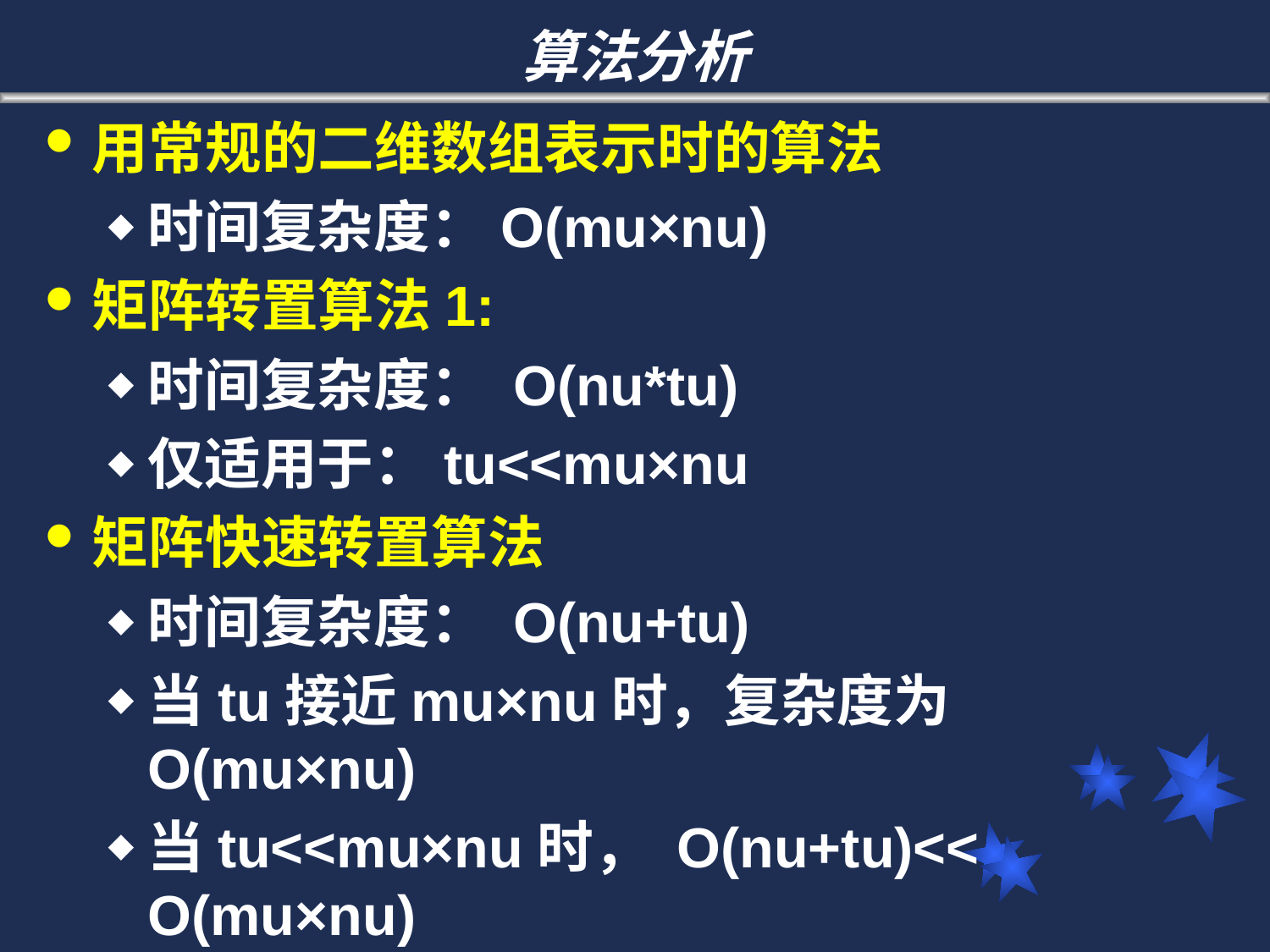

# 算法分析
用常规的二维数组表示时的算法
时间复杂度：O(mu×nu)
矩阵转置算法1:
时间复杂度： O(nu*tu)
仅适用于：tu<<mu×nu
矩阵快速转置算法
时间复杂度： O(nu+tu)
当tu接近mu×nu时，复杂度为O(mu×nu)
当tu<<mu×nu时， O(nu+tu)<< O(mu×nu)